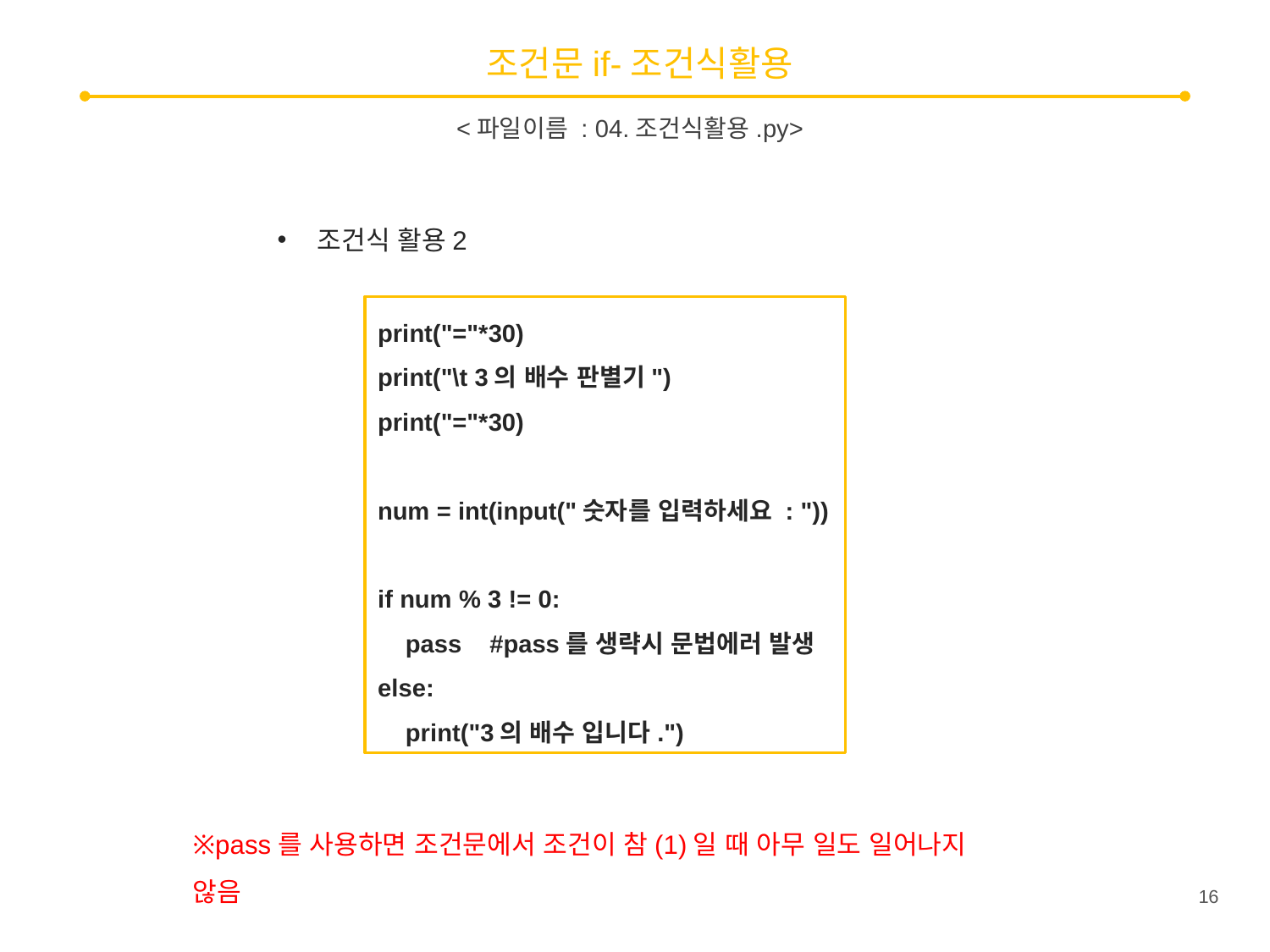

# 조건문if-조건식활용
<파일이름 : 04.조건식활용.py>
조건식 활용2
print("="*30)
print("\t 3의 배수 판별기")
print("="*30)

num = int(input("숫자를 입력하세요 : "))

if num % 3 != 0:
    pass    #pass를 생략시 문법에러 발생
else:
    print("3의 배수 입니다.")
※pass를 사용하면 조건문에서 조건이 참(1)일 때 아무 일도 일어나지 않음